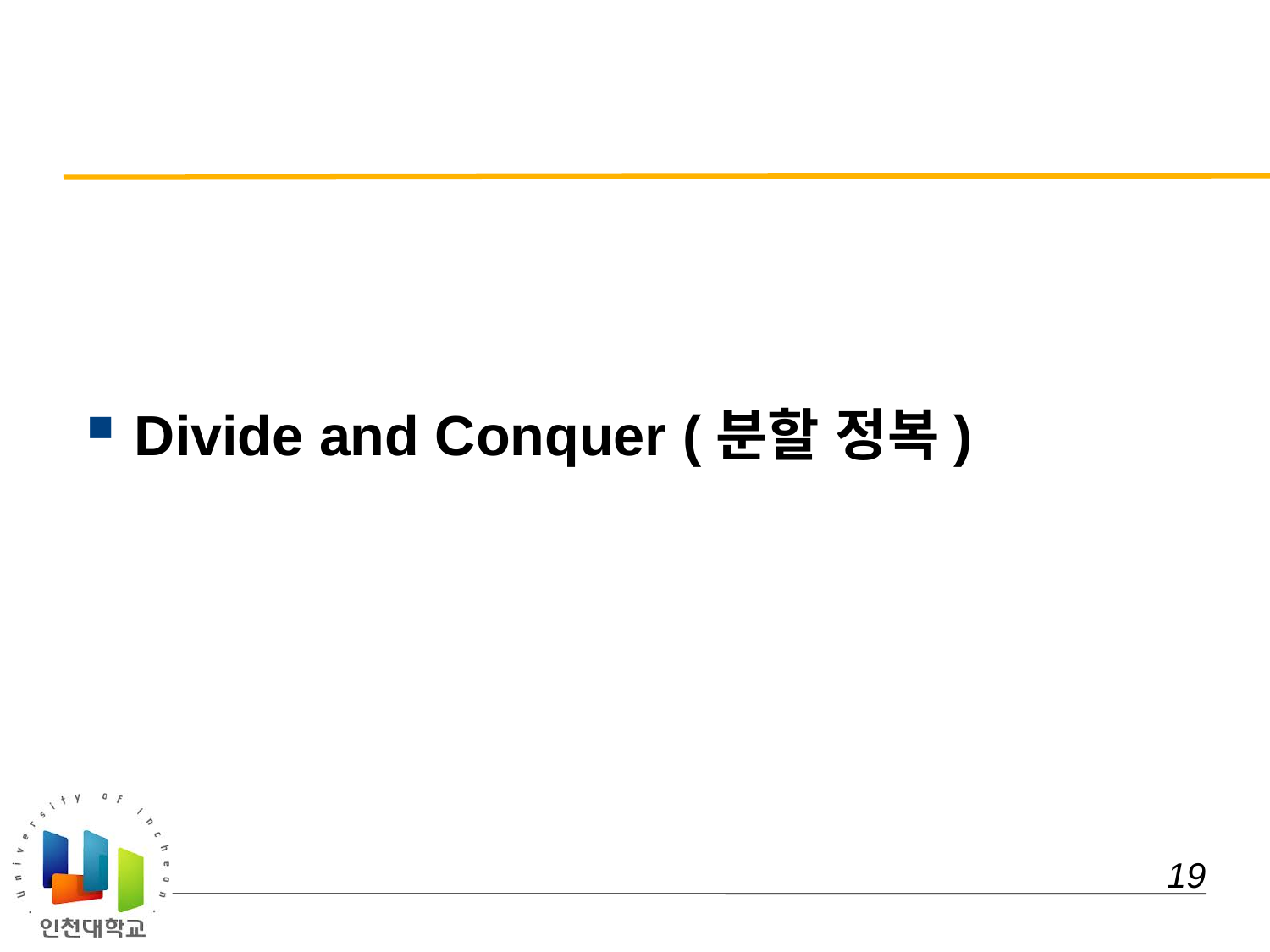

#

Divide and Conquer (분할 정복)

 19